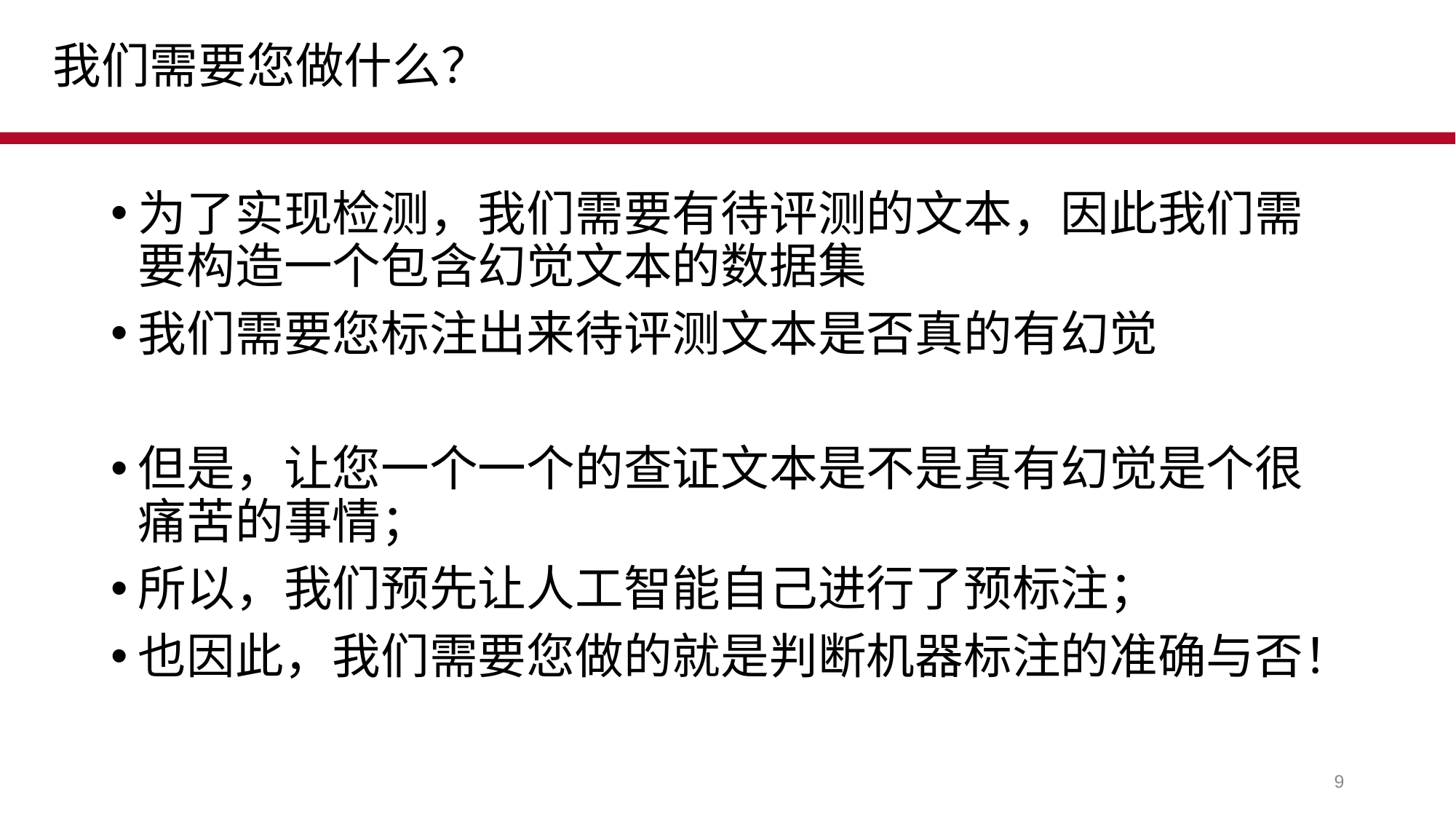

# 我们需要您做什么？
为了实现检测，我们需要有待评测的文本，因此我们需要构造一个包含幻觉文本的数据集
我们需要您标注出来待评测文本是否真的有幻觉

但是，让您一个一个的查证文本是不是真有幻觉是个很痛苦的事情；
所以，我们预先让人工智能自己进行了预标注；
也因此，我们需要您做的就是判断机器标注的准确与否！
9